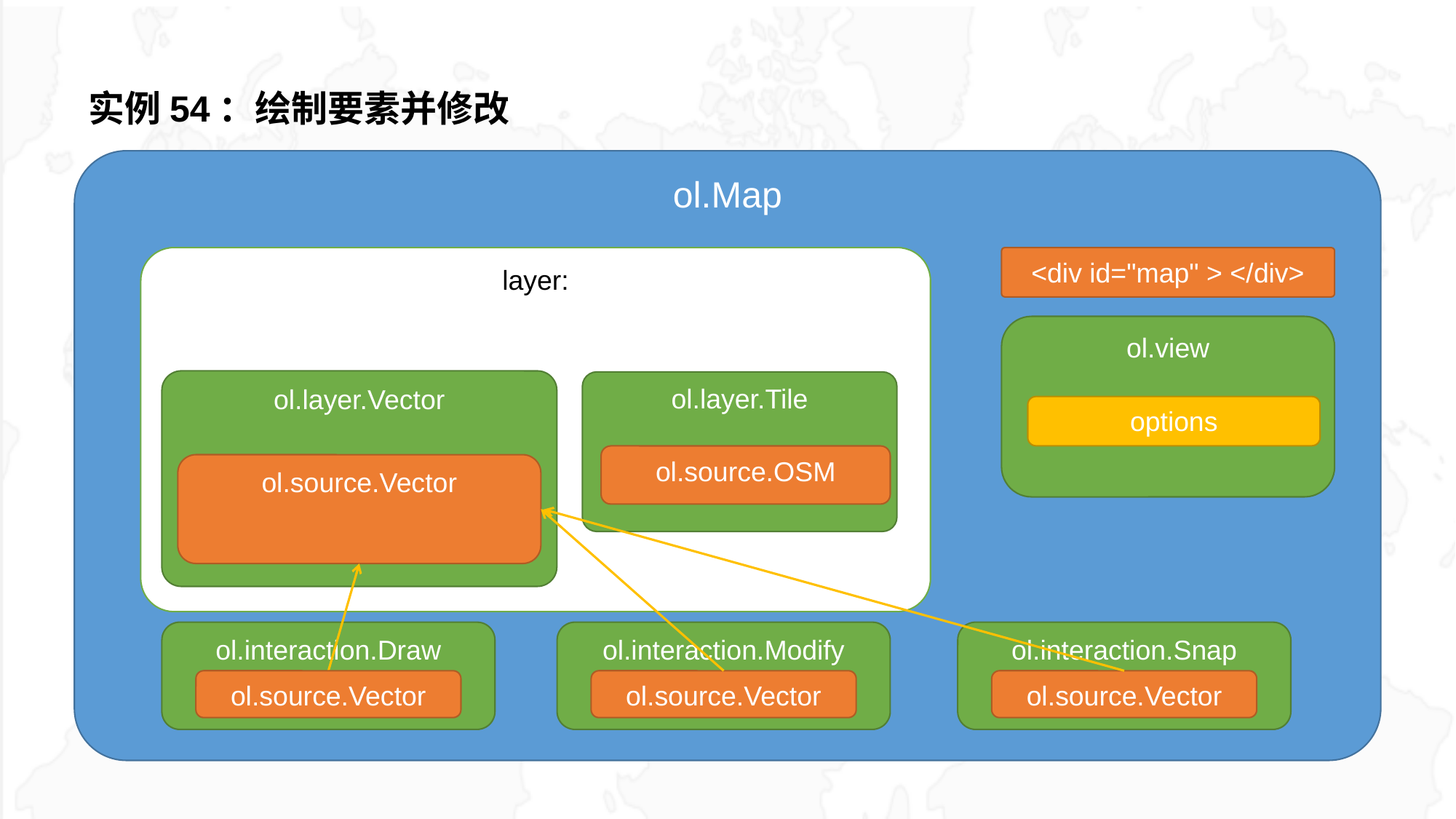

# 实例54：绘制要素并修改
ol.Map
layer:
<div id="map" > </div>
ol.view
ol.layer.Vector
ol.layer.Tile
options
ol.source.OSM
ol.source.Vector

ol.interaction.Draw
ol.interaction.Modify
ol.interaction.Snap
ol.source.Vector

ol.source.Vector

ol.source.Vector